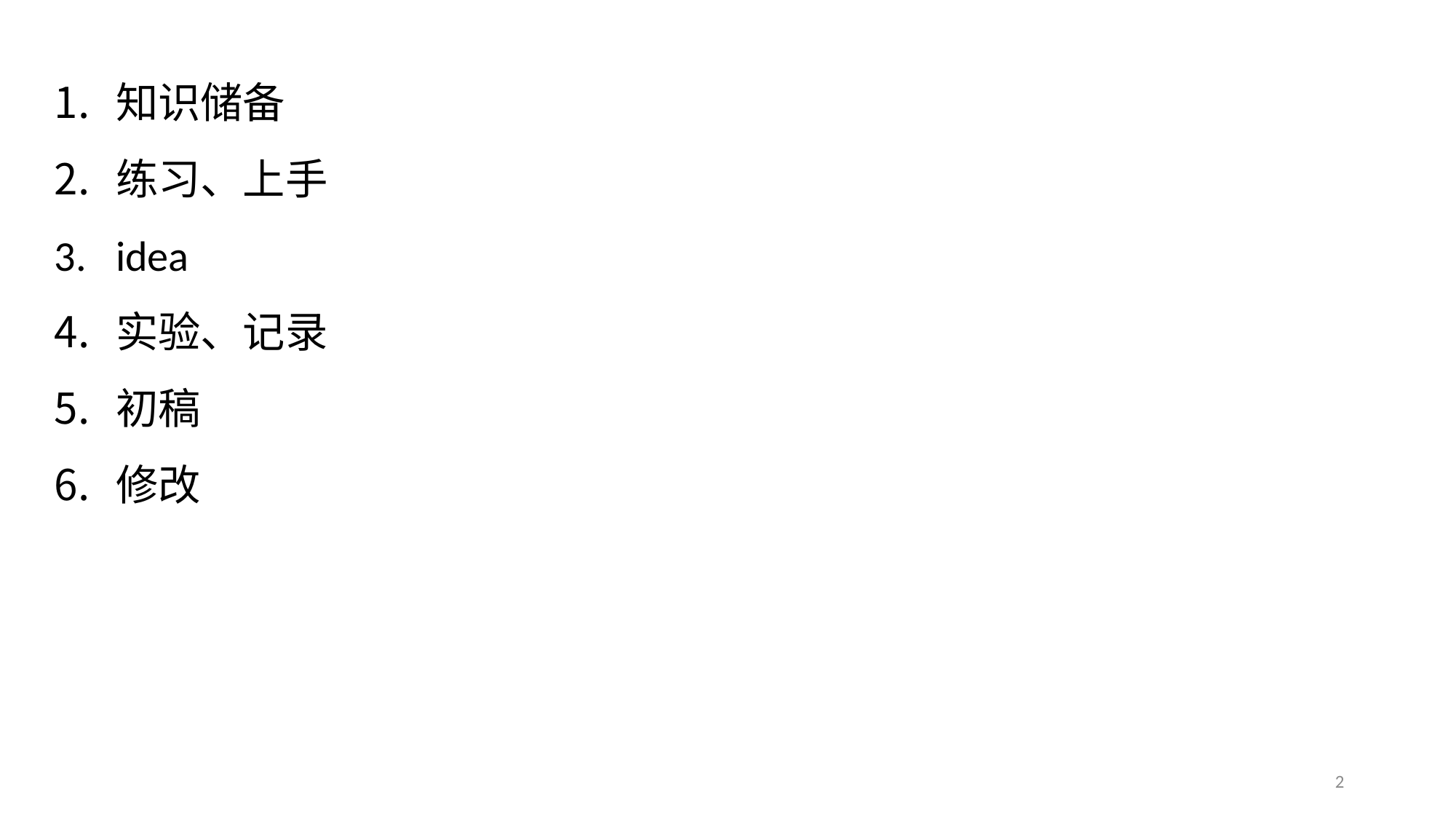

知识储备
练习、上手
idea
实验、记录
初稿
修改
2